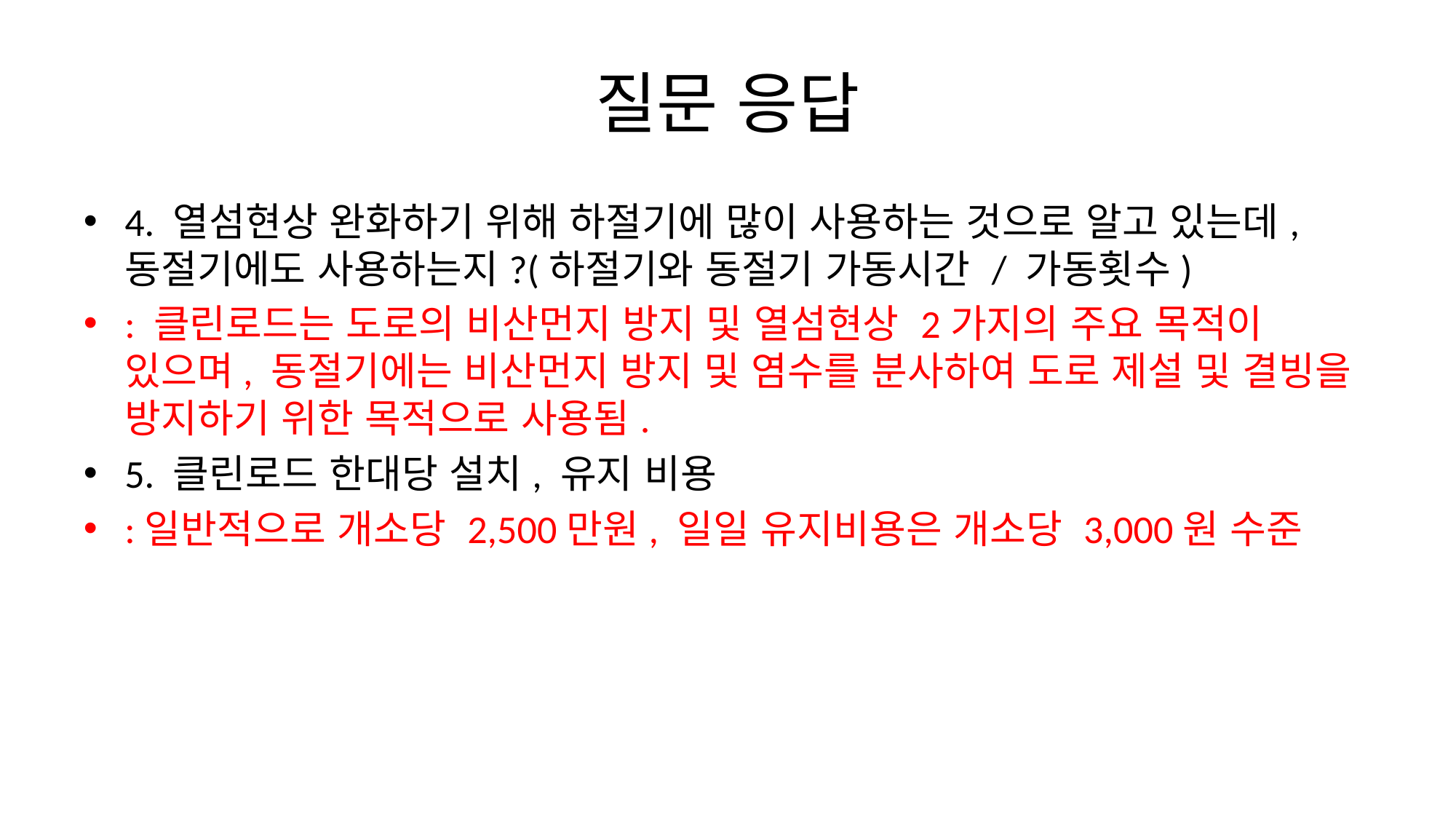

# 질문 응답
4. 열섬현상 완화하기 위해 하절기에 많이 사용하는 것으로 알고 있는데, 동절기에도 사용하는지?(하절기와 동절기 가동시간 / 가동횟수)
: 클린로드는 도로의 비산먼지 방지 및 열섬현상 2가지의 주요 목적이 있으며, 동절기에는 비산먼지 방지 및 염수를 분사하여 도로 제설 및 결빙을 방지하기 위한 목적으로 사용됨.
5. 클린로드 한대당 설치, 유지 비용
:일반적으로 개소당 2,500만원, 일일 유지비용은 개소당 3,000원 수준